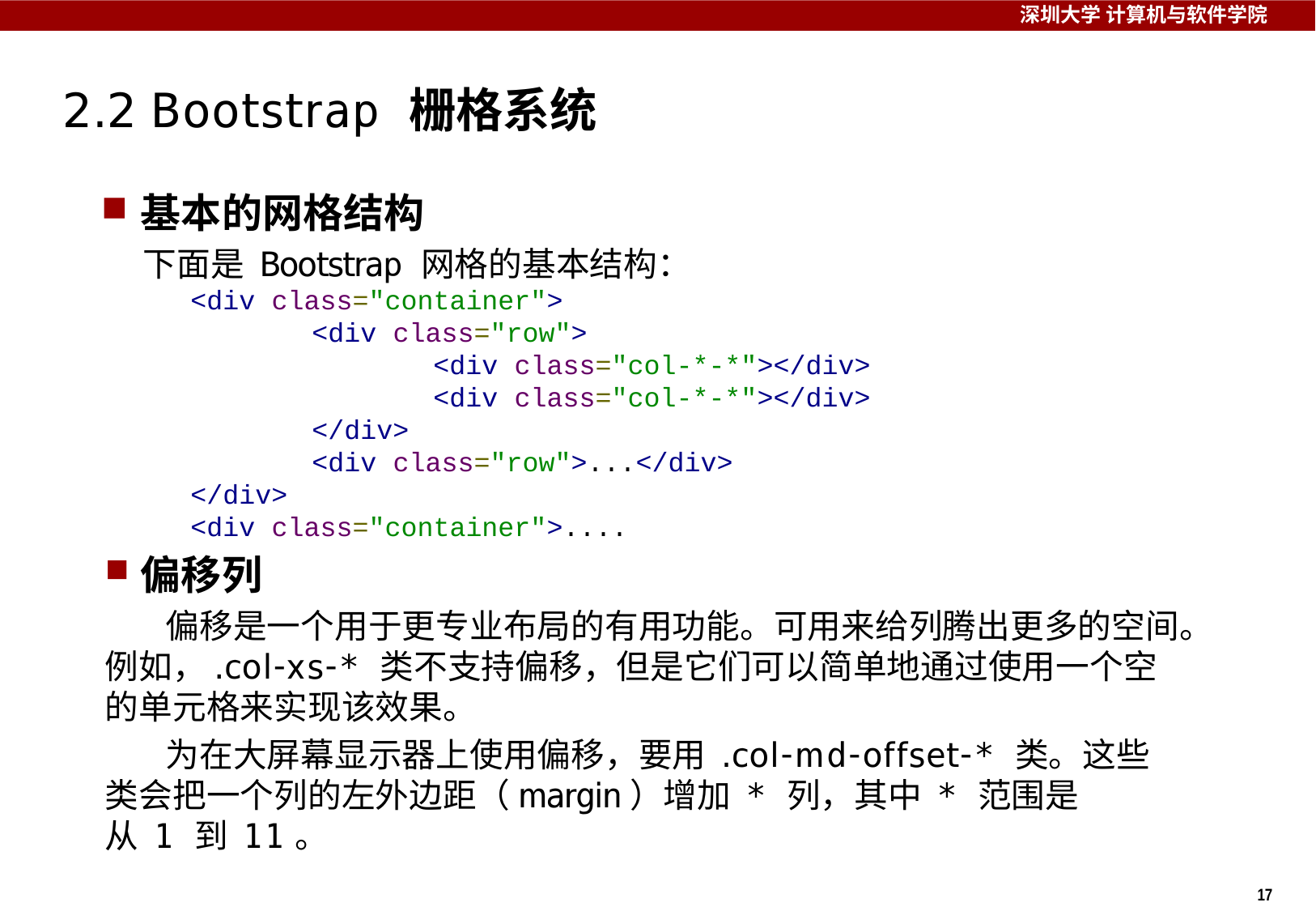

# 2.2 Bootstrap 栅格系统
基本的网格结构
    下面是 Bootstrap 网格的基本结构：
	<div class="container">
		<div class="row">
			<div class="col-*-*"></div>
			<div class="col-*-*"></div>
		</div>
		<div class="row">...</div>
	</div>
	<div class="container">....
偏移列
       偏移是一个用于更专业布局的有用功能。可用来给列腾出更多的空间。例如，.col-xs-* 类不支持偏移，但是它们可以简单地通过使用一个空的单元格来实现该效果。
       为在大屏幕显示器上使用偏移，要用 .col-md-offset-* 类。这些类会把一个列的左外边距（margin）增加 * 列，其中 * 范围是从 1 到 11。